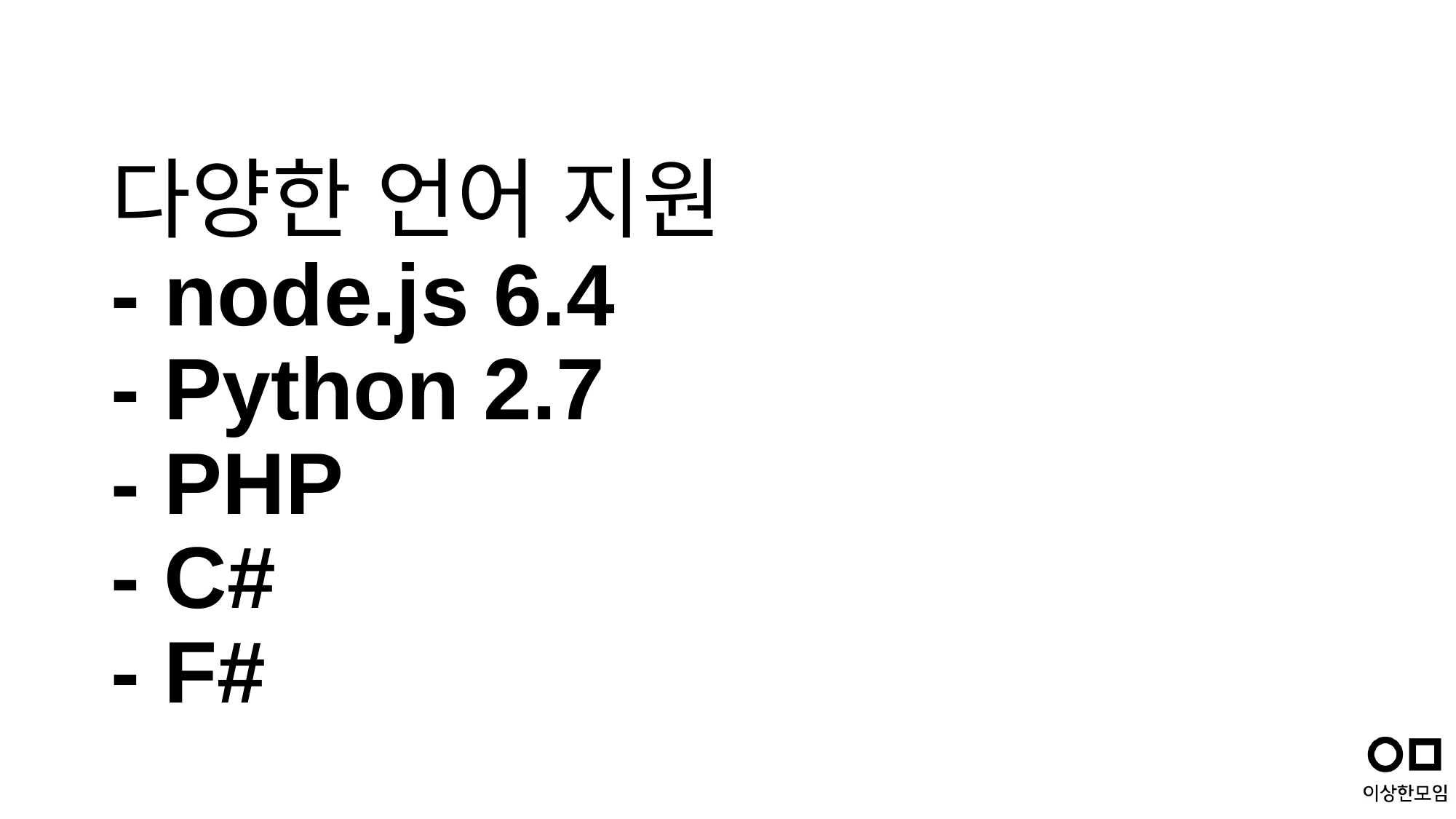

# 다양한 언어 지원 - node.js 6.4 - Python 2.7 - PHP - C# - F#